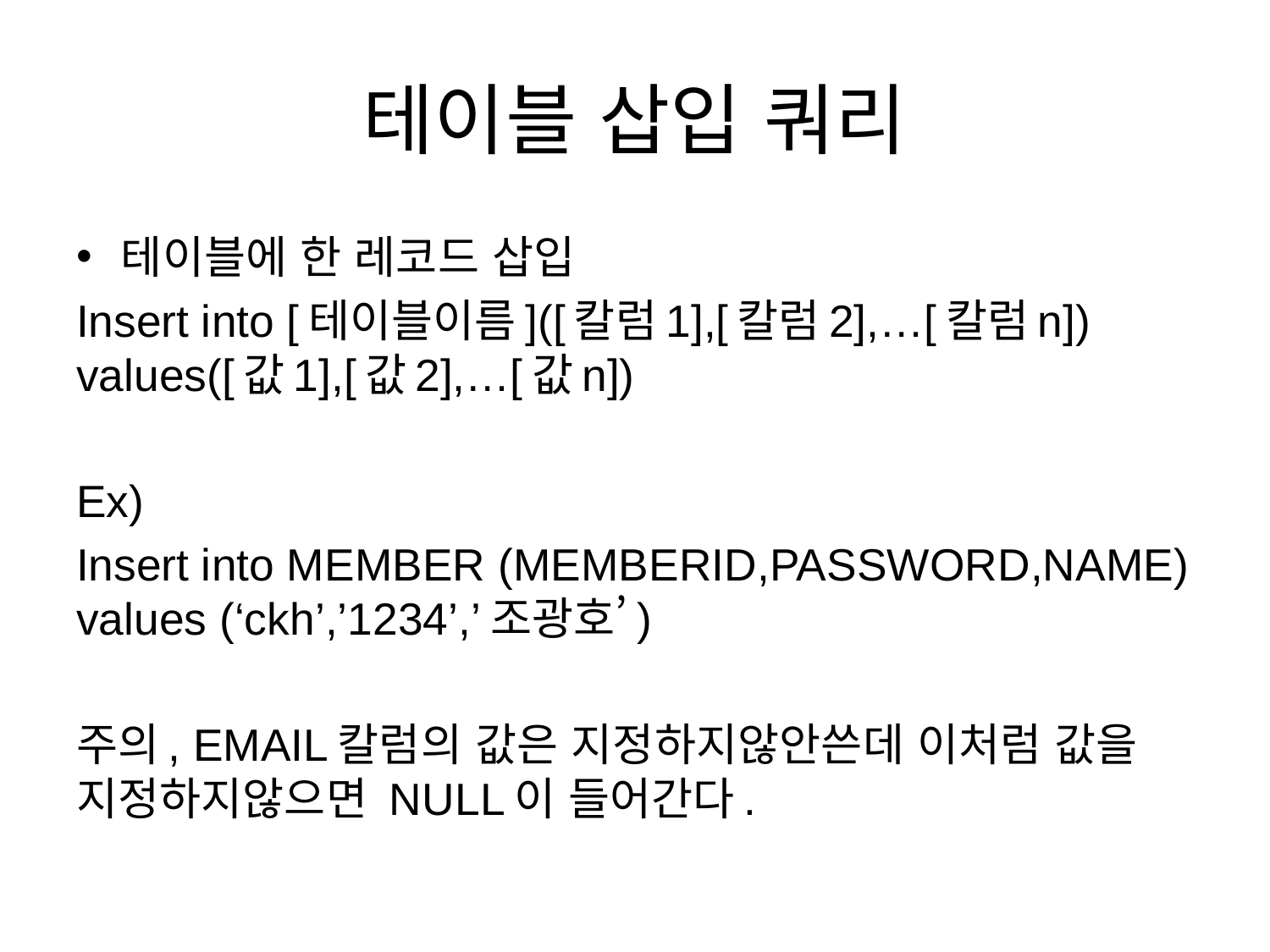

# 테이블 삽입 쿼리
테이블에 한 레코드 삽입
Insert into [테이블이름]([칼럼1],[칼럼2],…[칼럼n]) values([값1],[값2],…[값n])

Ex)
Insert into MEMBER (MEMBERID,PASSWORD,NAME) values (‘ckh’,’1234’,’조광호’)

주의, EMAIL칼럼의 값은 지정하지않안쓴데 이처럼 값을 지정하지않으면 NULL이 들어간다.